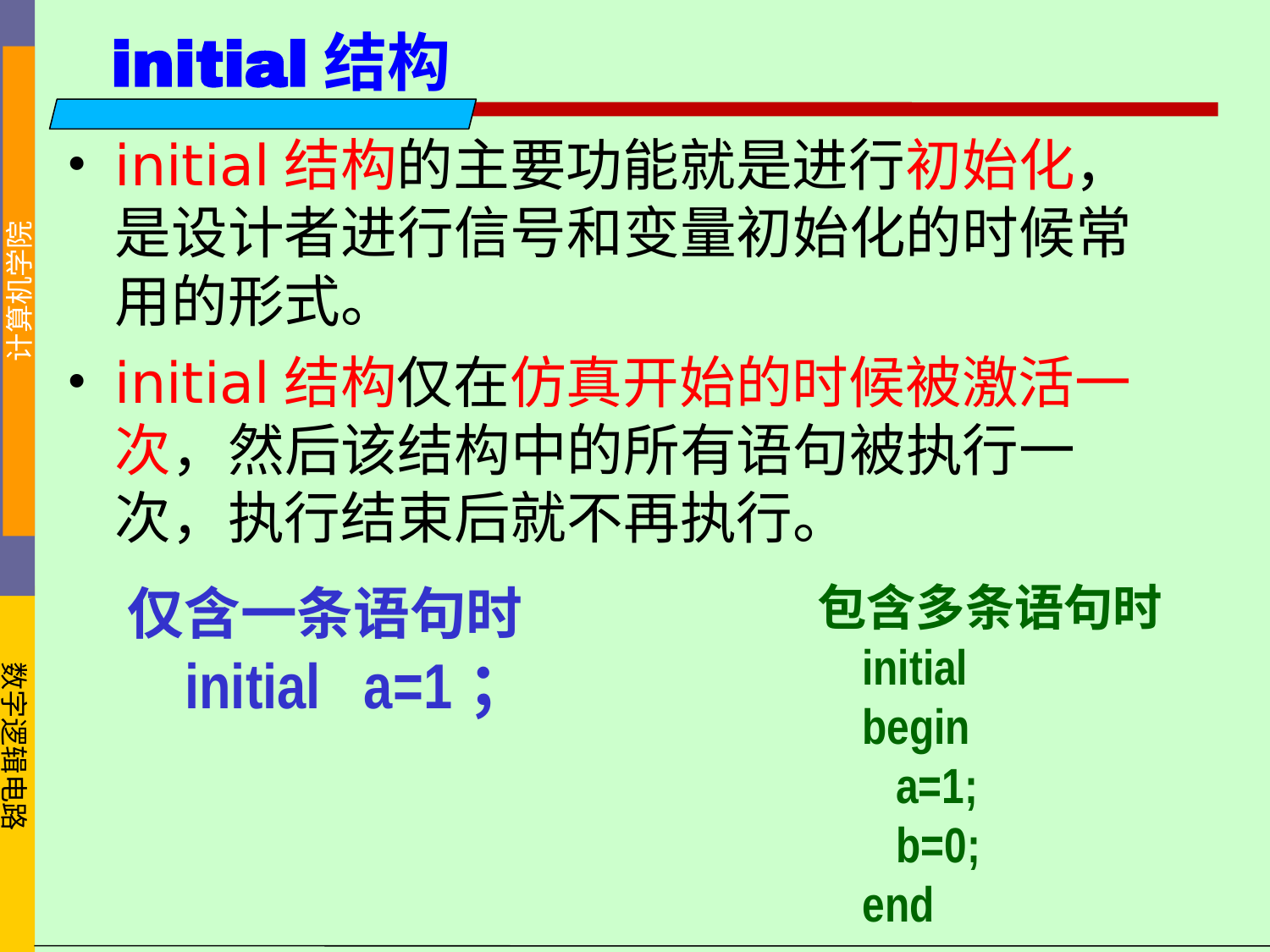

initial结构
initial结构的主要功能就是进行初始化，是设计者进行信号和变量初始化的时候常用的形式。
initial结构仅在仿真开始的时候被激活一次，然后该结构中的所有语句被执行一次，执行结束后就不再执行。
包含多条语句时
    initial
    begin
       a=1;
       b=0;
    end
仅含一条语句时
    initial   a=1；